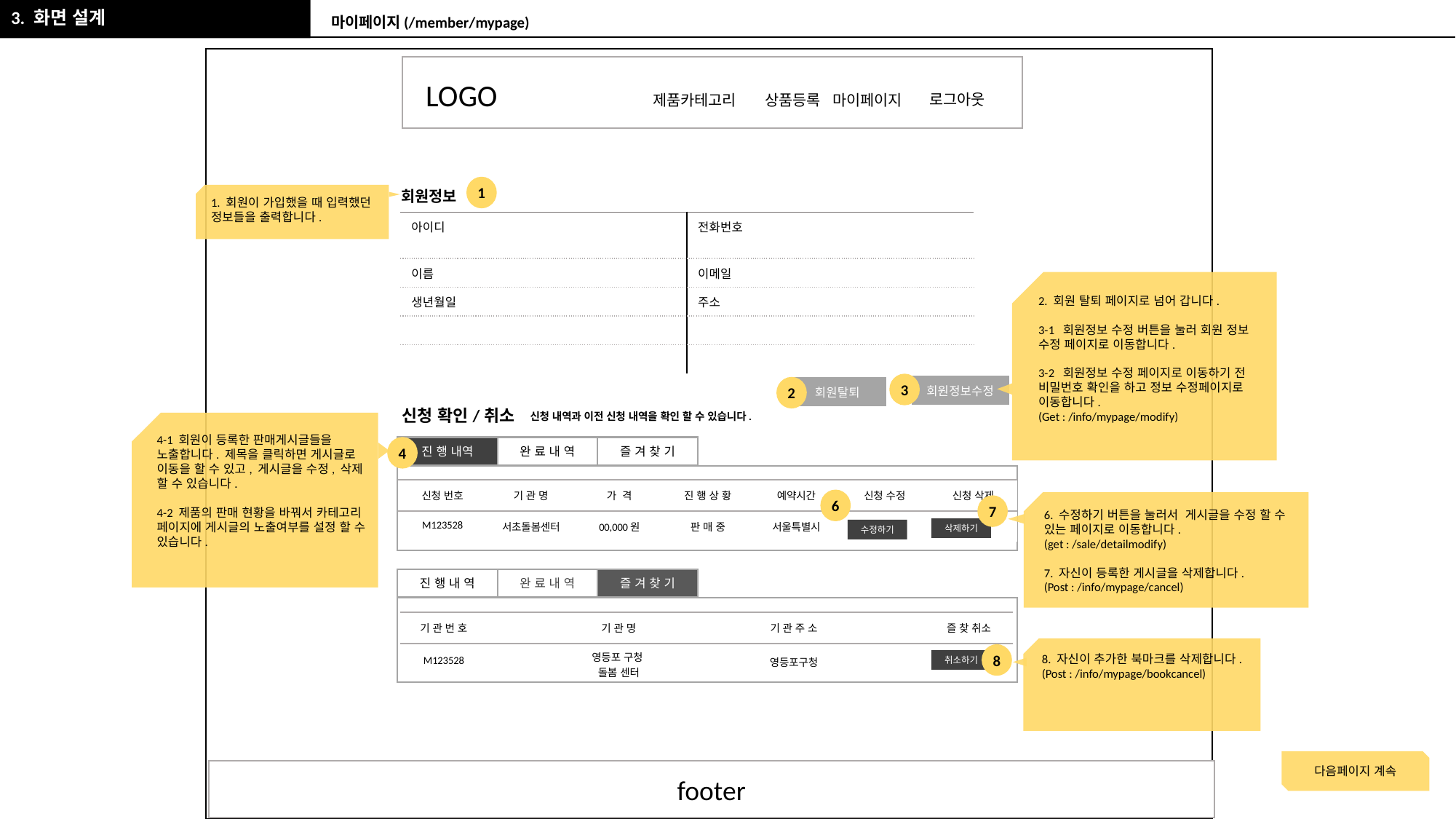

3. 화면 설계
마이페이지(/member/mypage)

LOGO
로그아웃
마이페이지
제품카테고리
상품등록

1
회원정보
1. 회원이 가입했을 때 입력했던 정보들을 출력합니다.

| 아이디 | 전화번호 |
| --- | --- |
| 이름 | 이메일 |
| 생년월일 | 주소 |
|  |  |
|  |  |
2. 회원 탈퇴 페이지로 넘어 갑니다.

3-1  회원정보 수정 버튼을 눌러 회원 정보 수정 페이지로 이동합니다.

3-2  회원정보 수정 페이지로 이동하기 전 비밀번호 확인을 하고 정보 수정페이지로 이동합니다.
(Get : /info/mypage/modify)

3
회원정보수정
회원탈퇴

2
신청 확인/취소
신청 내역과 이전 신청 내역을 확인 할 수 있습니다.
4-1 회원이 등록한 판매게시글들을 노출합니다. 제목을 클릭하면 게시글로 이동을 할 수 있고, 게시글을 수정, 삭제 할 수 있습니다.

4-2 제품의 판매 현황을 바꿔서 카테고리 페이지에 게시글의 노출여부를 설정 할 수 있습니다.

4
진 행 내역
완 료 내 역
즐 겨 찾 기

| 신청 번호 | 기 관 명 | 가 격 | 진 행 상 황 | 예약시간 | 신청 수정 | 신청 삭제 |
| --- | --- | --- | --- | --- | --- | --- |
| M123528 | 서초돌봄센터 | 00,000원 | 판 매 중 | 서울특별시 |  |  |

6
6. 수정하기 버튼을 눌러서  게시글을 수정 할 수 있는 페이지로 이동합니다.
(get : /sale/detailmodify)

7. 자신이 등록한 게시글을 삭제합니다.
(Post : /info/mypage/cancel)

7
삭제하기
수정하기
진 행 내 역
완 료 내 역
즐 겨 찾 기

| 기 관 번 호 |  | 기 관 명 |  | 기 관 주 소 |  | 즐 찾 취소 |
| --- | --- | --- | --- | --- | --- | --- |
| M123528 |  | 영등포 구청 돌봄 센터 |  | 영등포구청 |  |  |
8. 자신이 추가한 북마크를 삭제합니다.
(Post : /info/mypage/bookcancel)

8
취소하기
다음페이지 계속
footer